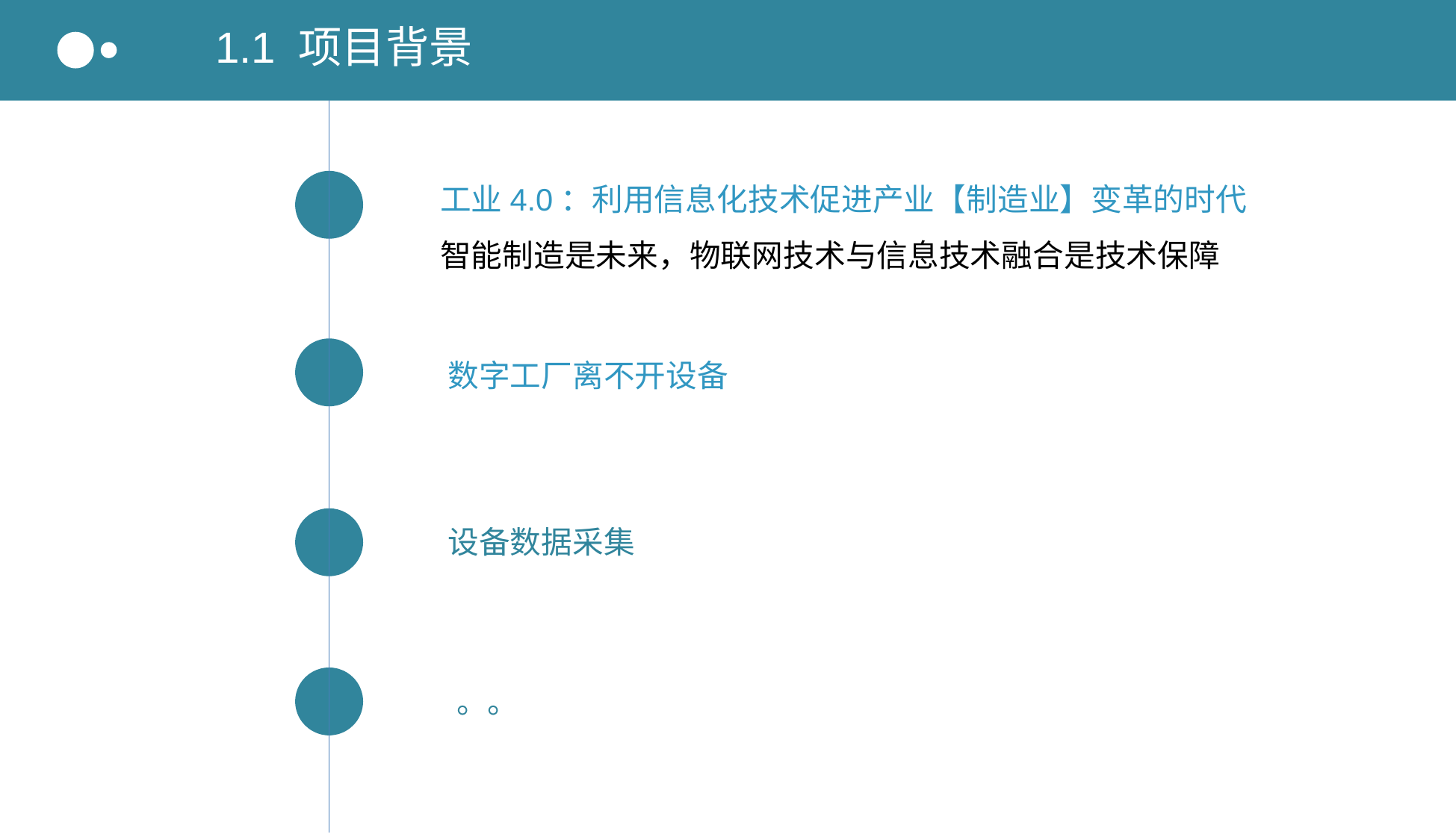

1.1 项目背景
工业4.0：利用信息化技术促进产业【制造业】变革的时代
智能制造是未来，物联网技术与信息技术融合是技术保障

数字工厂离不开设备

设备数据采集
。。